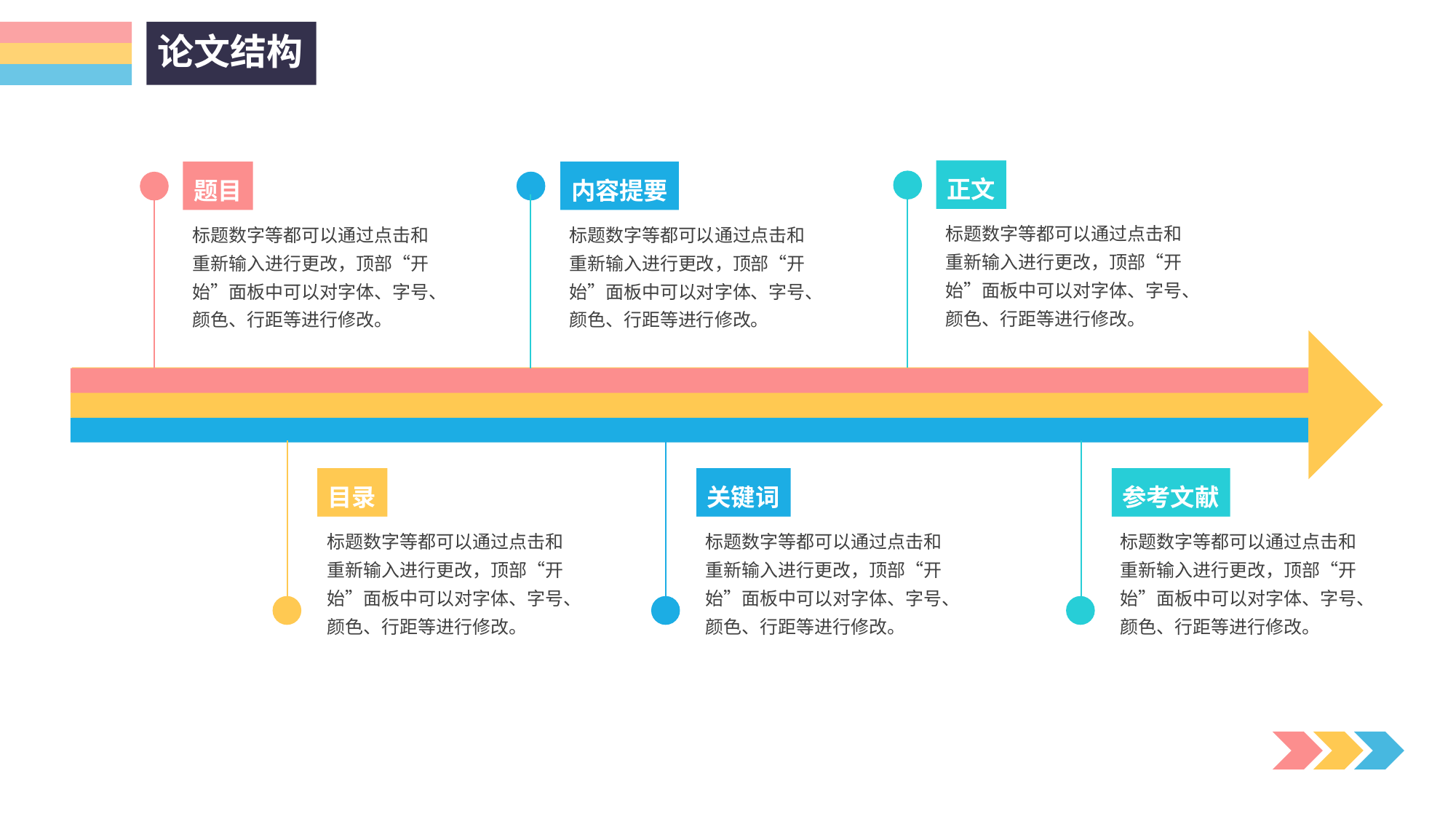

论文结构
正文

标题数字等都可以通过点击和重新输入进行更改，顶部“开始”面板中可以对字体、字号、颜色、行距等进行修改。
内容提要

标题数字等都可以通过点击和重新输入进行更改，顶部“开始”面板中可以对字体、字号、颜色、行距等进行修改。
题目

标题数字等都可以通过点击和重新输入进行更改，顶部“开始”面板中可以对字体、字号、颜色、行距等进行修改。

目录
标题数字等都可以通过点击和重新输入进行更改，顶部“开始”面板中可以对字体、字号、颜色、行距等进行修改。

关键词
标题数字等都可以通过点击和重新输入进行更改，顶部“开始”面板中可以对字体、字号、颜色、行距等进行修改。

参考文献
标题数字等都可以通过点击和重新输入进行更改，顶部“开始”面板中可以对字体、字号、颜色、行距等进行修改。